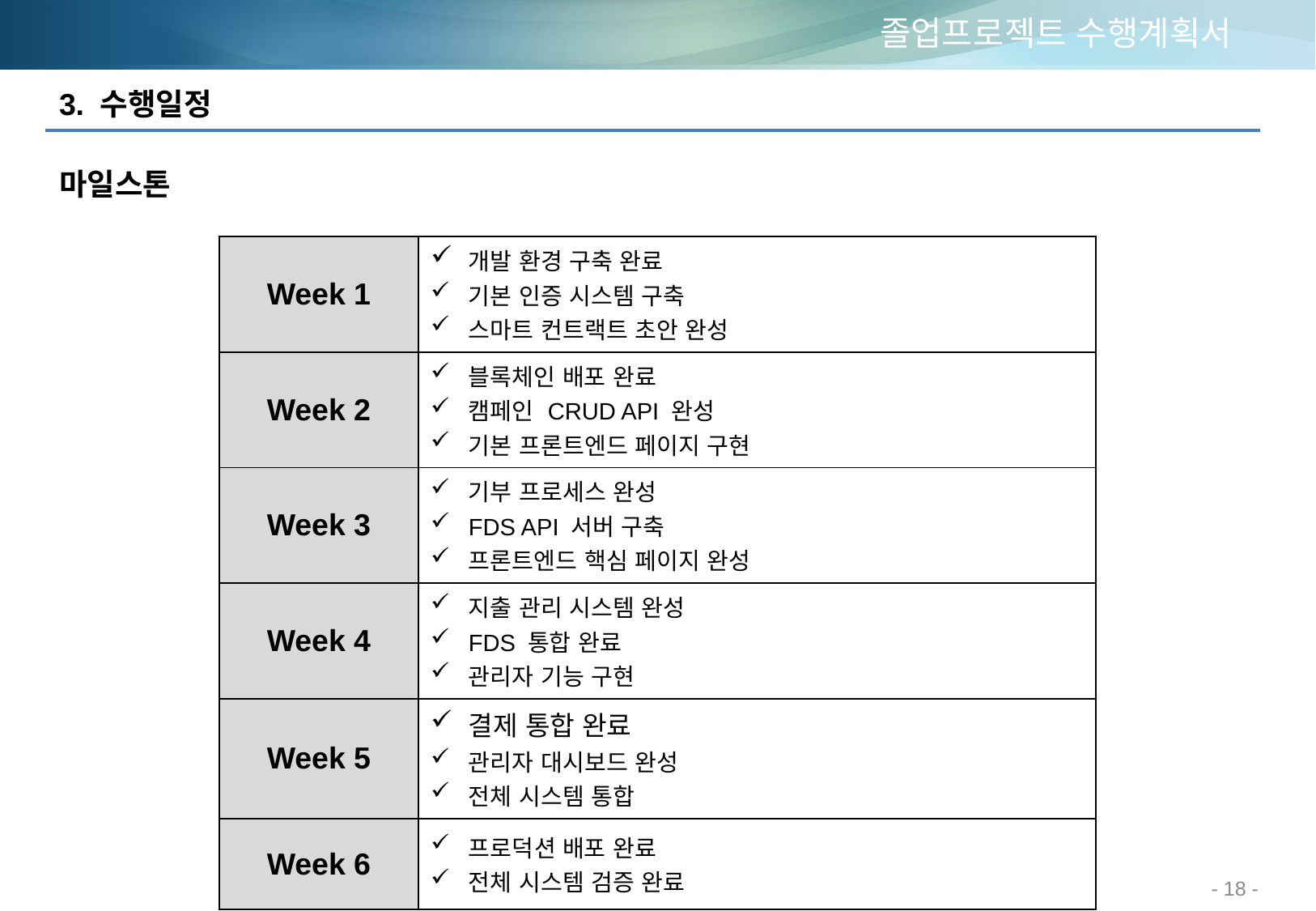

# 졸업프로젝트 수행계획서
3. 수행일정
마일스톤
| Week 1 | 개발 환경 구축 완료 기본 인증 시스템 구축 스마트 컨트랙트 초안 완성 |
| --- | --- |
| Week 2 | 블록체인 배포 완료 캠페인 CRUD API 완성 기본 프론트엔드 페이지 구현 |
| Week 3 | 기부 프로세스 완성 FDS API 서버 구축 프론트엔드 핵심 페이지 완성 |
| Week 4 | 지출 관리 시스템 완성 FDS 통합 완료 관리자 기능 구현 |
| Week 5 | 결제 통합 완료 관리자 대시보드 완성 전체 시스템 통합 |
| Week 6 | 프로덕션 배포 완료 전체 시스템 검증 완료 |